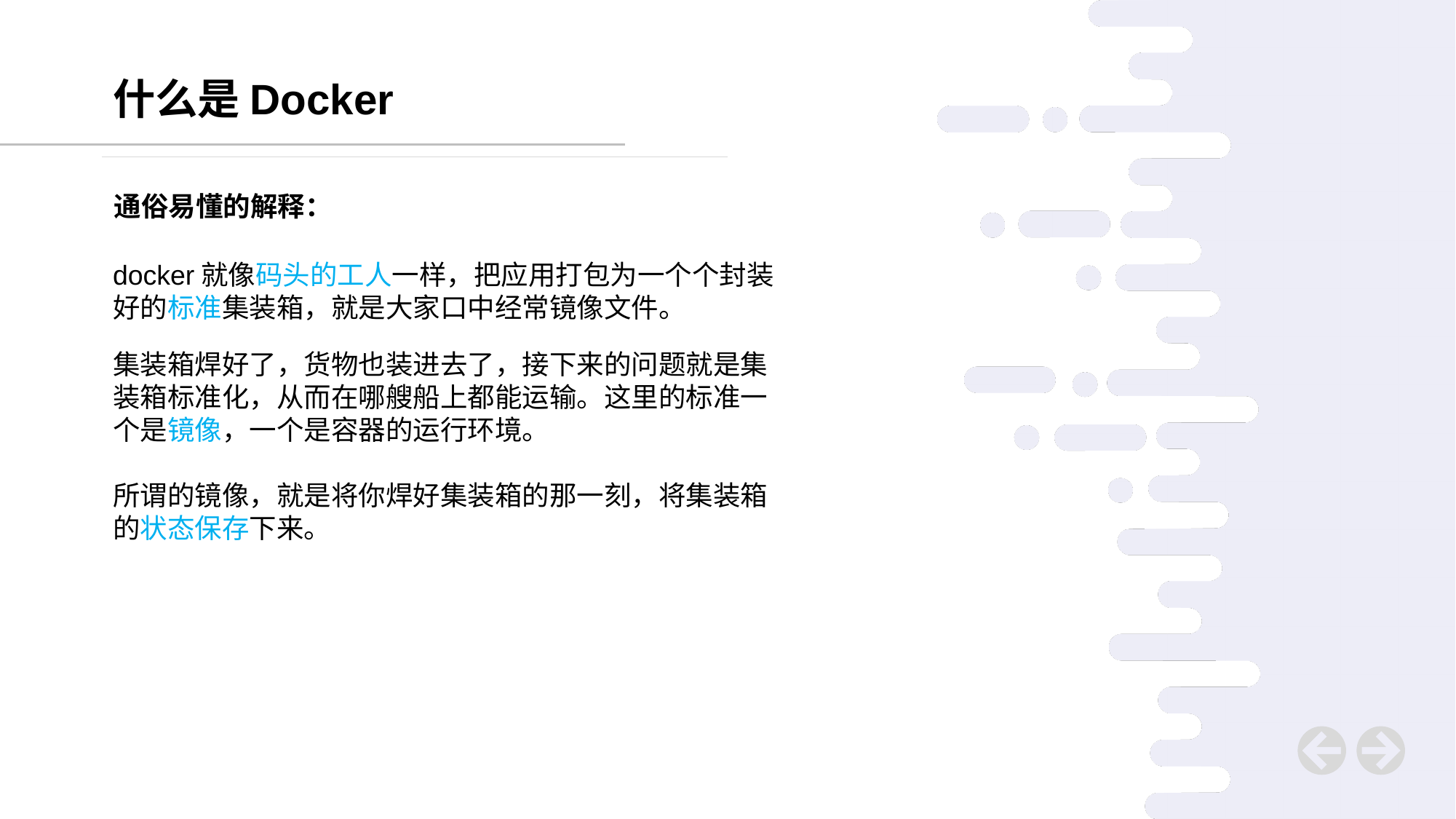

什么是Docker
通俗易懂的解释：
docker就像码头的工人一样，把应用打包为一个个封装好的标准集装箱，就是大家口中经常镜像文件。
集装箱焊好了，货物也装进去了，接下来的问题就是集装箱标准化，从而在哪艘船上都能运输。这里的标准一个是镜像，一个是容器的运行环境。

所谓的镜像，就是将你焊好集装箱的那一刻，将集装箱的状态保存下来。